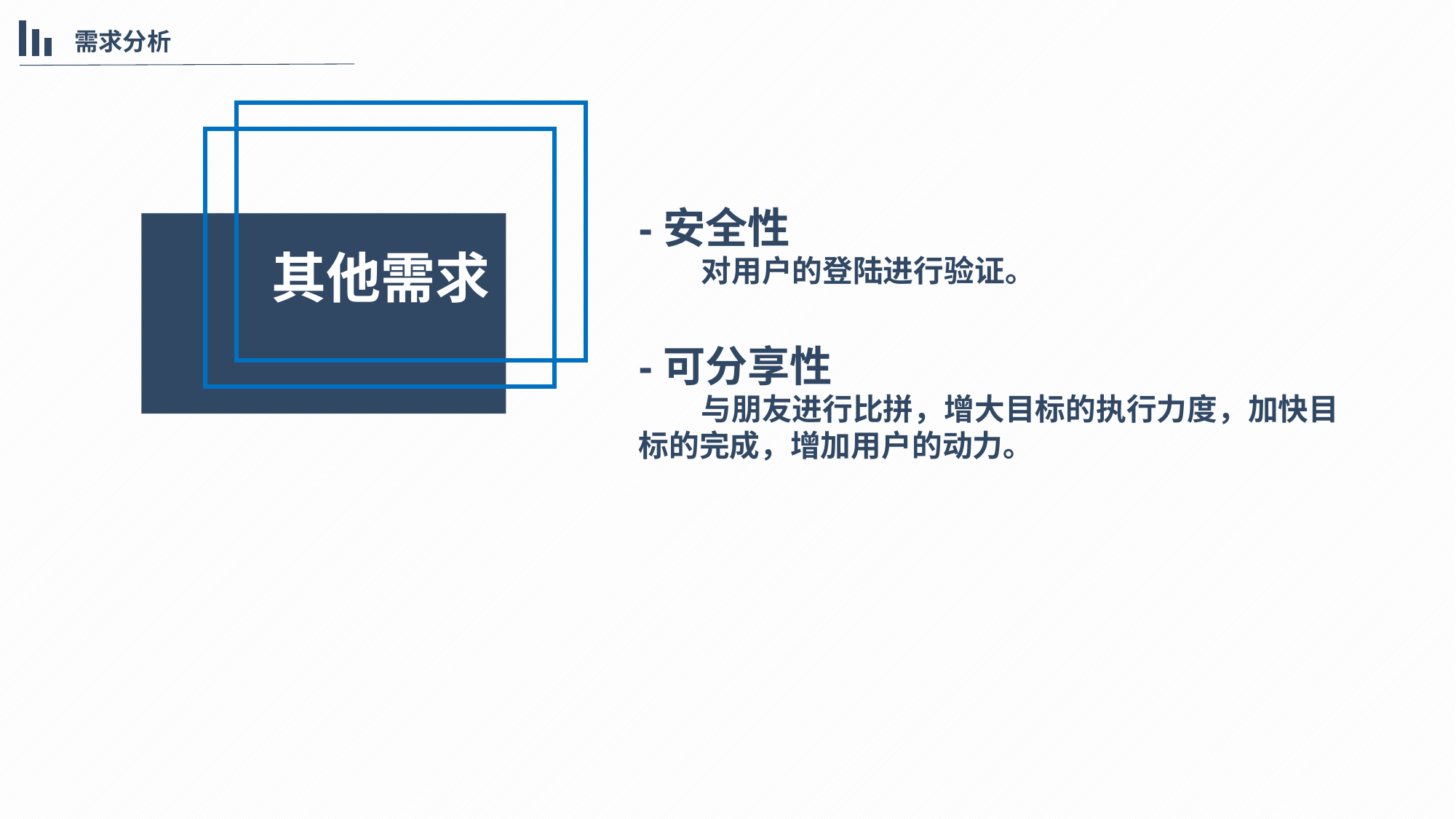

需求分析

-安全性
        对用户的登陆进行验证。

-可分享性
        与朋友进行比拼，增大目标的执行力度，加快目标的完成，增加用户的动力。

其他需求